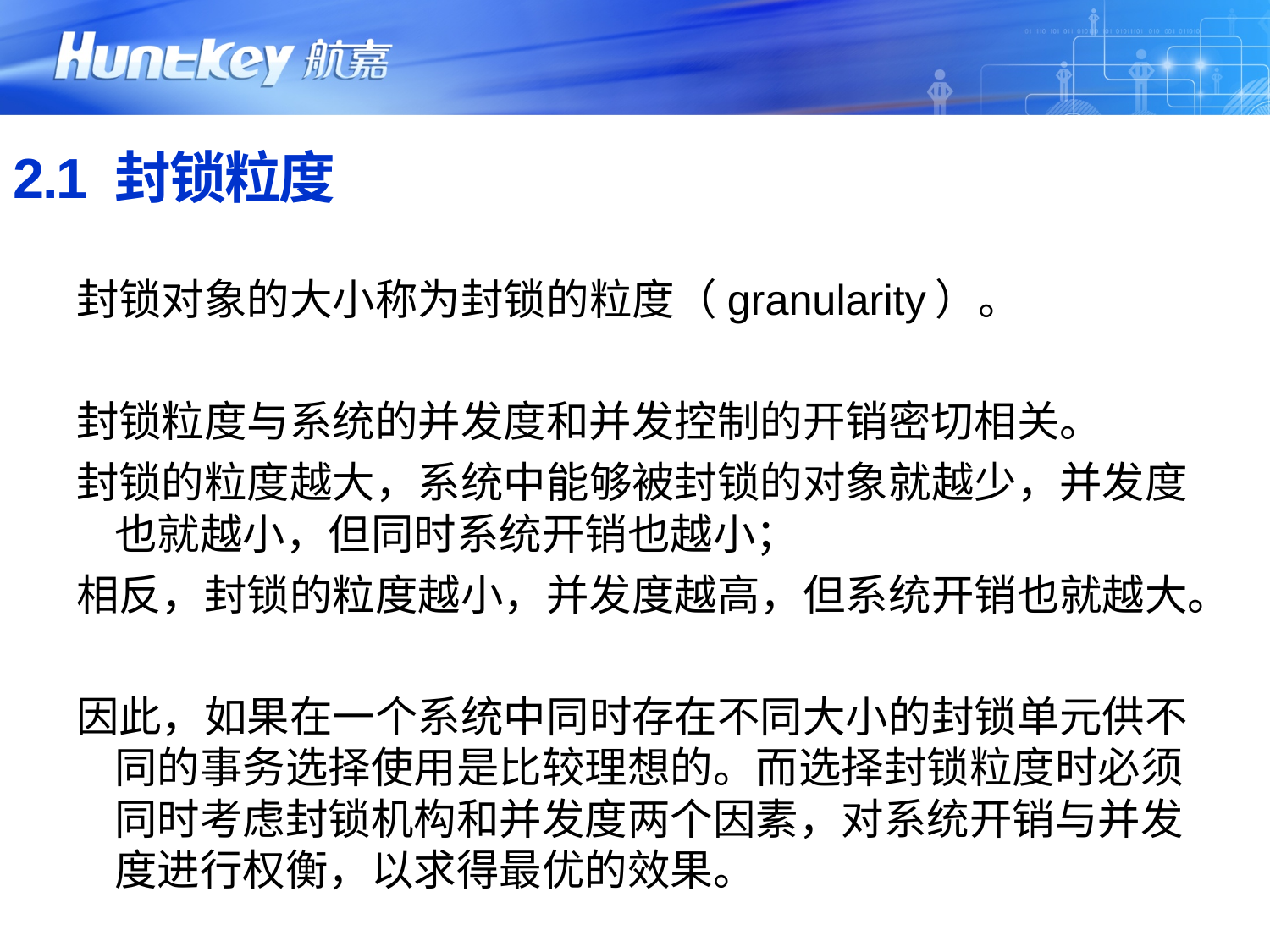

# 2.1 封锁粒度
封锁对象的大小称为封锁的粒度（granularity）。

封锁粒度与系统的并发度和并发控制的开销密切相关。
封锁的粒度越大，系统中能够被封锁的对象就越少，并发度也就越小，但同时系统开销也越小；
相反，封锁的粒度越小，并发度越高，但系统开销也就越大。

因此，如果在一个系统中同时存在不同大小的封锁单元供不同的事务选择使用是比较理想的。而选择封锁粒度时必须同时考虑封锁机构和并发度两个因素，对系统开销与并发度进行权衡，以求得最优的效果。